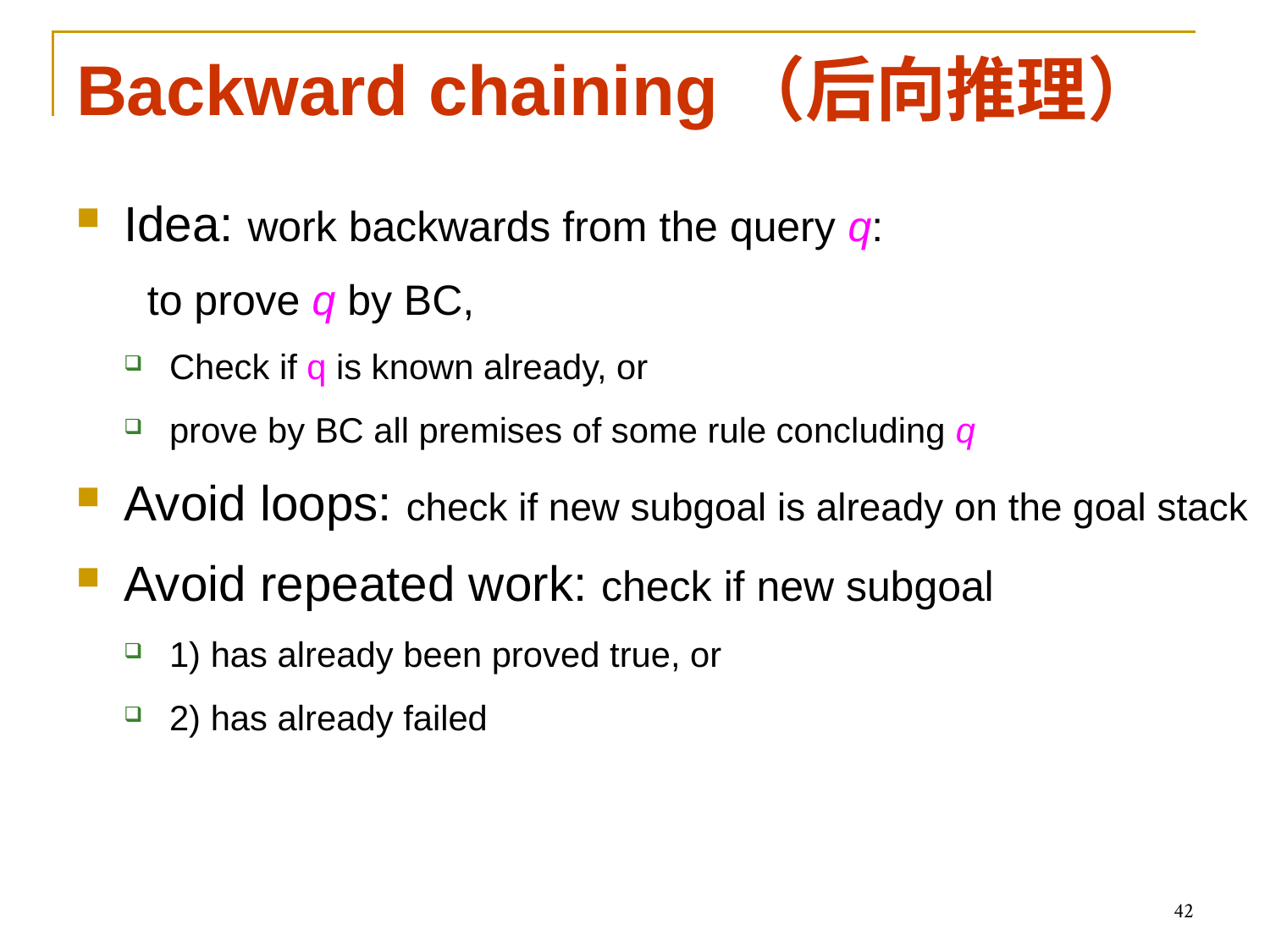

# Backward chaining（后向推理）
Idea: work backwards from the query q:
      to prove q by BC,
Check if q is known already, or
prove by BC all premises of some rule concluding q
Avoid loops: check if new subgoal is already on the goal stack
Avoid repeated work: check if new subgoal
1) has already been proved true, or
2) has already failed
42